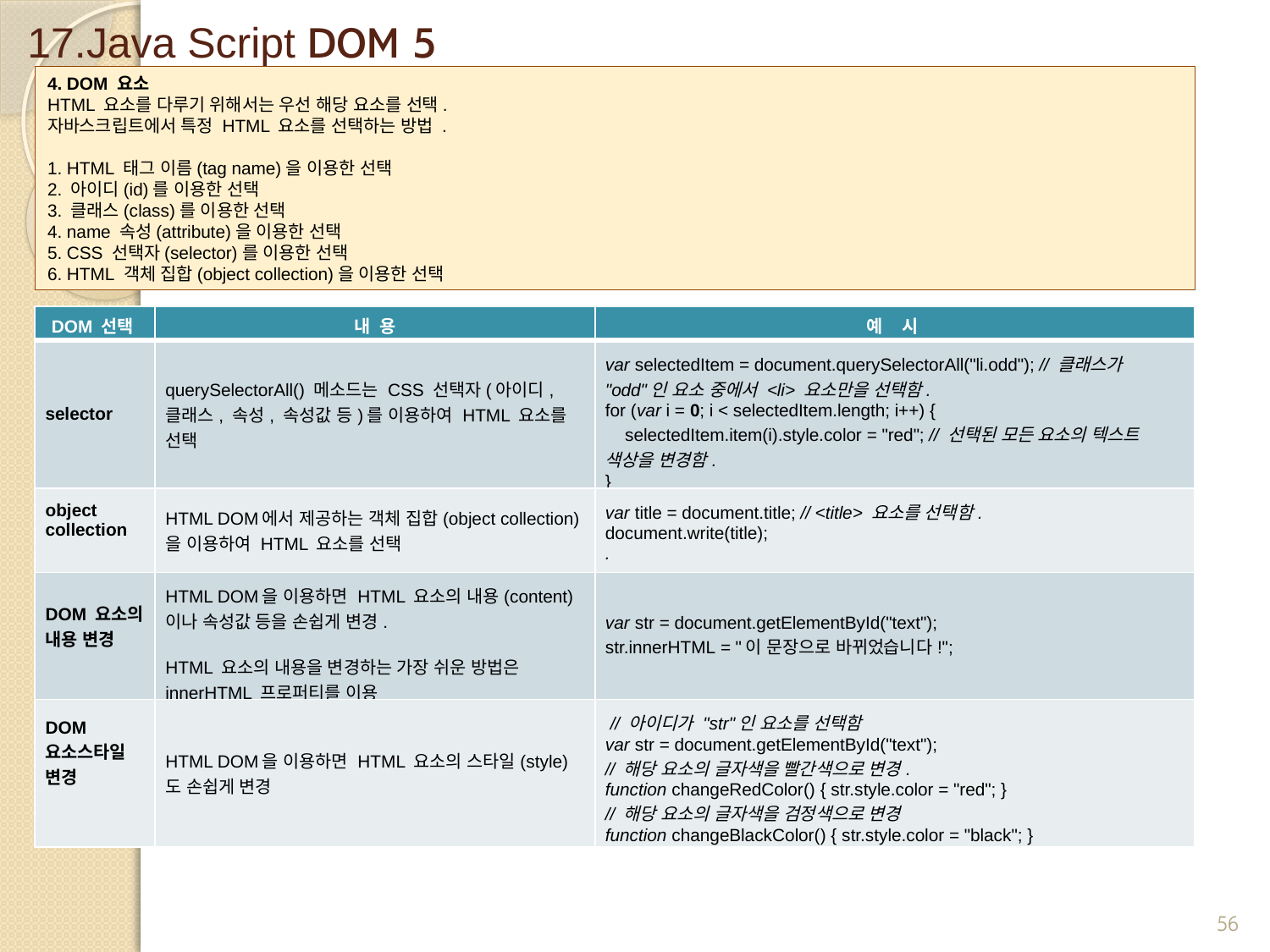

# 17.Java Script DOM 5
4. DOM 요소
HTML 요소를 다루기 위해서는 우선 해당 요소를 선택.
자바스크립트에서 특정 HTML 요소를 선택하는 방법 .

1. HTML 태그 이름(tag name)을 이용한 선택
2. 아이디(id)를 이용한 선택
3. 클래스(class)를 이용한 선택
4. name 속성(attribute)을 이용한 선택
5. CSS 선택자(selector)를 이용한 선택
6. HTML 객체 집합(object collection)을 이용한 선택
| DOM 선택 | 내 용 | 예 시 |
| --- | --- | --- |
| selector | querySelectorAll() 메소드는 CSS 선택자(아이디, 클래스, 속성, 속성값 등)를 이용하여 HTML 요소를 선택 | var selectedItem = document.querySelectorAll("li.odd"); // 클래스가 "odd"인 요소 중에서 <li> 요소만을 선택함. for (var i = 0; i < selectedItem.length; i++) {     selectedItem.item(i).style.color = "red"; // 선택된 모든 요소의 텍스트 색상을 변경함. } |
| object collection | HTML DOM에서 제공하는 객체 집합(object collection)을 이용하여 HTML 요소를 선택 | var title = document.title; // <title> 요소를 선택함. document.write(title); . |
| DOM 요소의 내용 변경 | HTML DOM을 이용하면 HTML 요소의 내용(content)이나 속성값 등을 손쉽게 변경.   HTML 요소의 내용을 변경하는 가장 쉬운 방법은 innerHTML 프로퍼티를 이용 | var str = document.getElementById("text"); str.innerHTML = "이 문장으로 바뀌었습니다!"; |
| DOM 요소스타일 변경 | HTML DOM을 이용하면 HTML 요소의 스타일(style)도 손쉽게 변경 | // 아이디가 "str"인 요소를 선택함var str = document.getElementById("text");                 // 해당 요소의 글자색을 빨간색으로 변경. function changeRedColor() { str.style.color = "red"; }     // 해당 요소의 글자색을 검정색으로 변경 function changeBlackColor() { str.style.color = "black"; } |
56